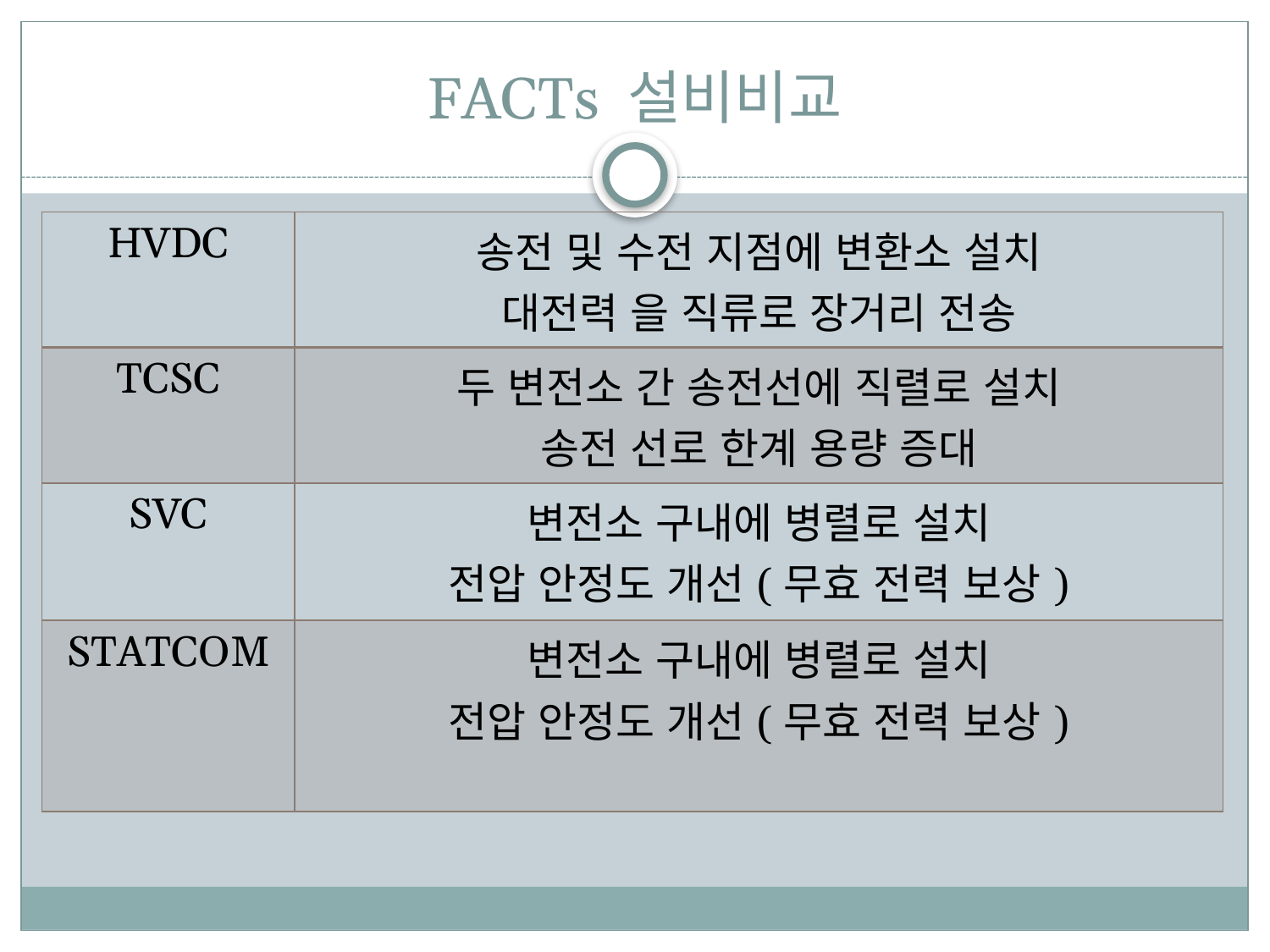

# FACTs 설비비교
| HVDC | 송전 및 수전 지점에 변환소 설치 대전력 을 직류로 장거리 전송 |
| --- | --- |
| TCSC | 두 변전소 간 송전선에 직렬로 설치 송전 선로 한계 용량 증대 |
| SVC | 변전소 구내에 병렬로 설치 전압 안정도 개선(무효 전력 보상) |
| STATCOM | 변전소 구내에 병렬로 설치 전압 안정도 개선(무효 전력 보상) |